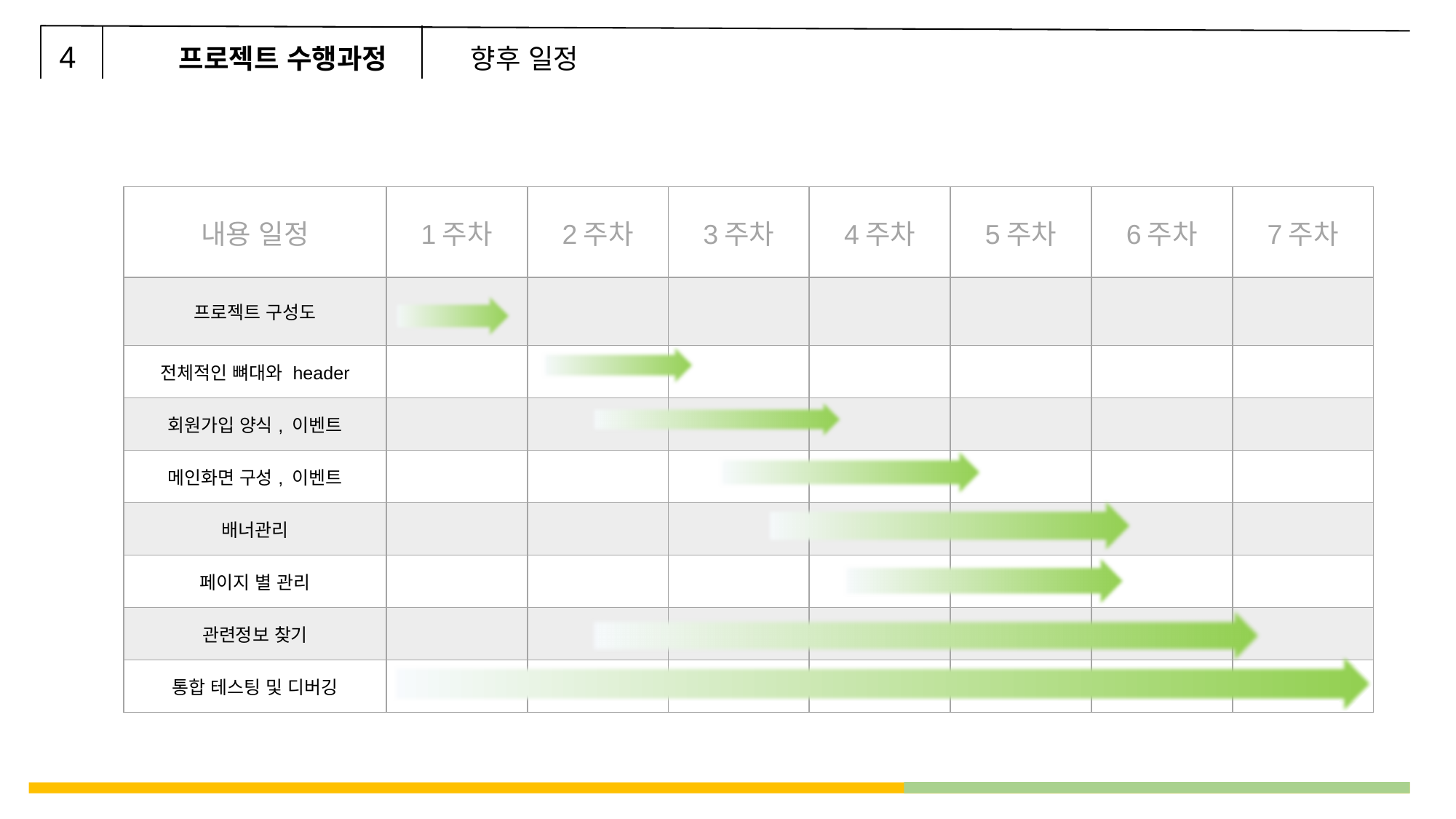

4
프로젝트 수행과정
향후 일정
| 내용 일정 | 1주차 | 2주차 | 3주차 | 4주차 | 5주차 | 6주차 | 7주차 |
| --- | --- | --- | --- | --- | --- | --- | --- |
| 프로젝트 구성도 |  |  |  |  |  |  |  |
| 전체적인 뼈대와 header |  |  |  |  |  |  |  |
| 회원가입 양식, 이벤트 |  |  |  |  |  |  |  |
| 메인화면 구성, 이벤트 |  |  |  |  |  |  |  |
| 배너관리 |  |  |  |  |  |  |  |
| 페이지 별 관리 |  |  |  |  |  |  |  |
| 관련정보 찾기 |  |  |  |  |  |  |  |
| 통합 테스팅 및 디버깅 |  |  |  |  |  |  |  |